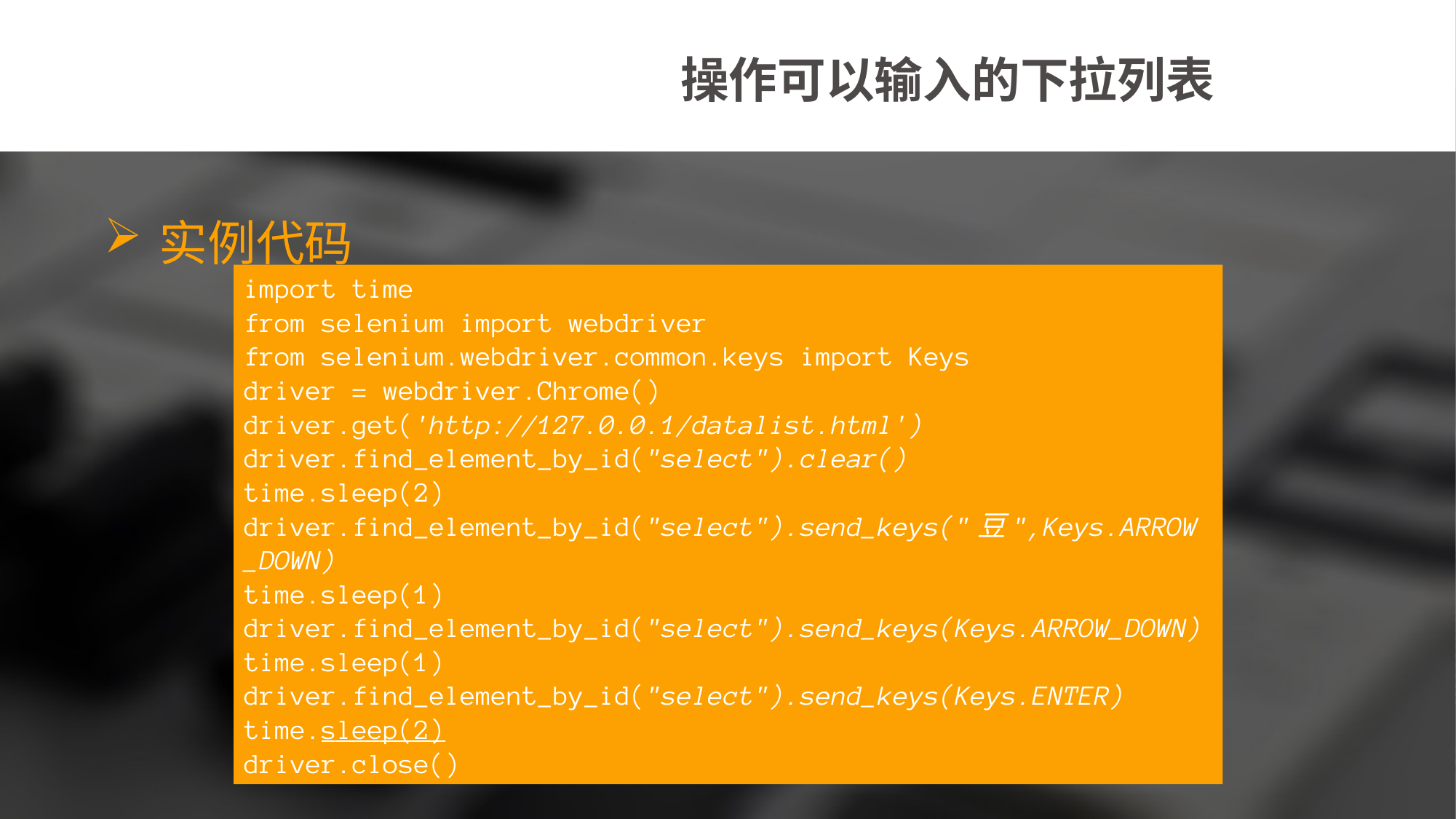

操作可以输入的下拉列表
实例代码
import time
from selenium import webdriver
from selenium.webdriver.common.keys import Keys
driver = webdriver.Chrome()
driver.get('http://127.0.0.1/datalist.html')
driver.find_element_by_id("select").clear()
time.sleep(2)
driver.find_element_by_id("select").send_keys("豆",Keys.ARROW_DOWN)
time.sleep(1)
driver.find_element_by_id("select").send_keys(Keys.ARROW_DOWN)
time.sleep(1)
driver.find_element_by_id("select").send_keys(Keys.ENTER)
time.sleep(2)
driver.close()